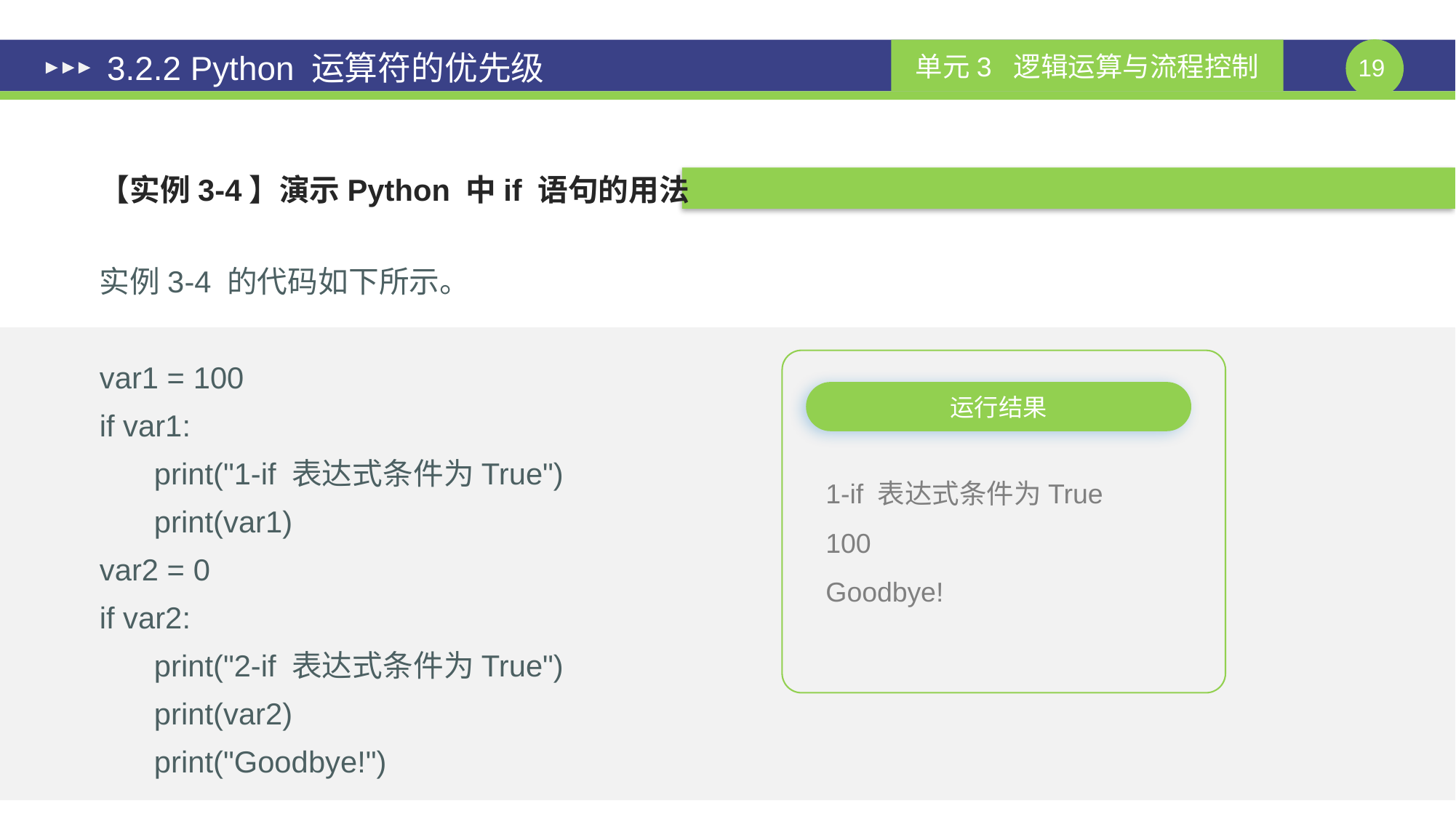

# 3.2.2 Python 运算符的优先级
【实例3-4】演示Python 中if 语句的用法

实例3-4 的代码如下所示。

var1 = 100
if var1:
	print("1-if 表达式条件为True")
	print(var1)
var2 = 0
if var2:
	print("2-if 表达式条件为True")
	print(var2)
	print("Goodbye!")

运行结果
1-if 表达式条件为True
100
Goodbye!